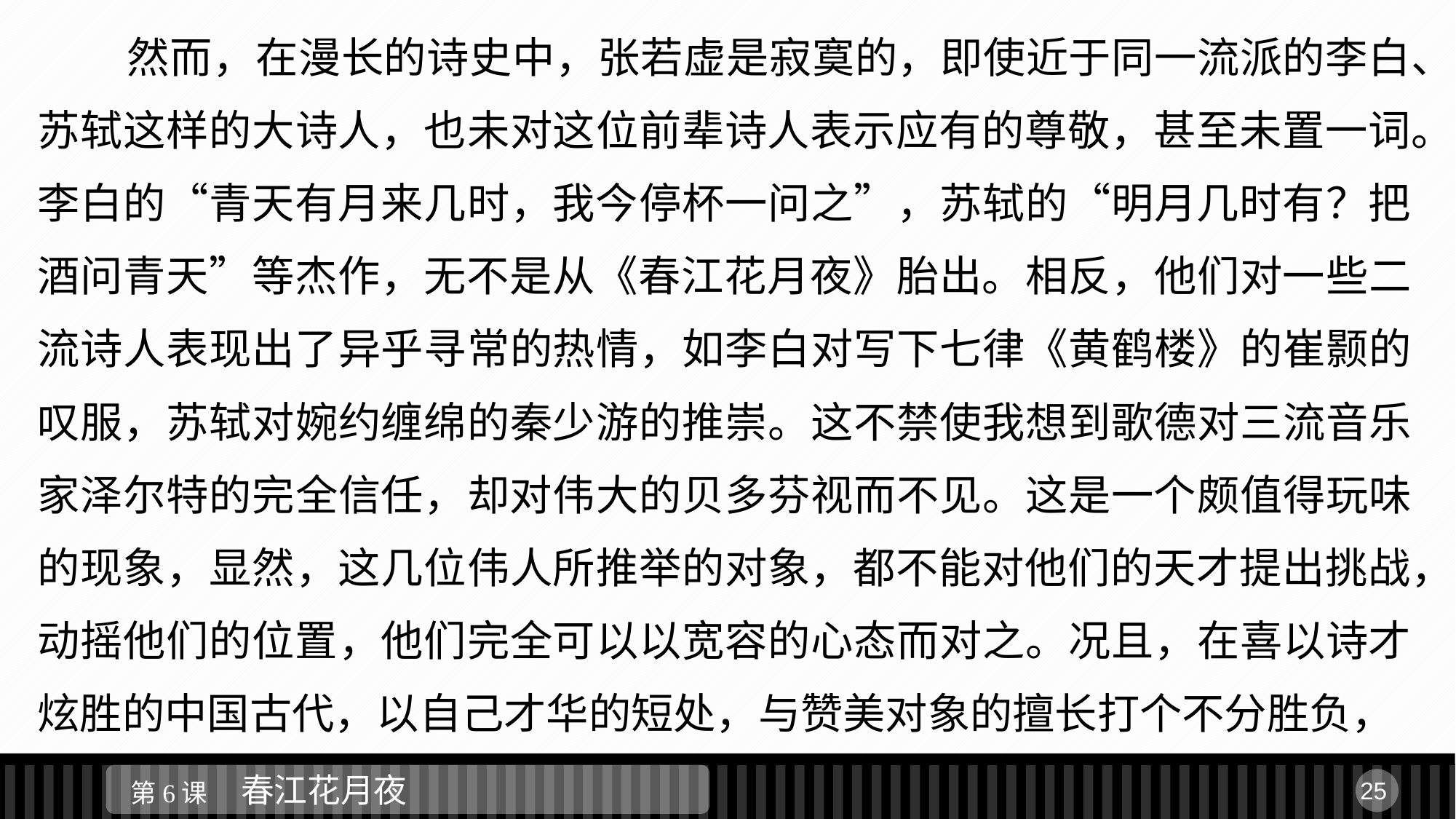

然而，在漫长的诗史中，张若虚是寂寞的，即使近于同一流派的李白、苏轼这样的大诗人，也未对这位前辈诗人表示应有的尊敬，甚至未置一词。李白的“青天有月来几时，我今停杯一问之”，苏轼的“明月几时有？把酒问青天”等杰作，无不是从《春江花月夜》胎出。相反，他们对一些二流诗人表现出了异乎寻常的热情，如李白对写下七律《黄鹤楼》的崔颢的叹服，苏轼对婉约缠绵的秦少游的推崇。这不禁使我想到歌德对三流音乐家泽尔特的完全信任，却对伟大的贝多芬视而不见。这是一个颇值得玩味的现象，显然，这几位伟人所推举的对象，都不能对他们的天才提出挑战，动摇他们的位置，他们完全可以以宽容的心态而对之。况且，在喜以诗才炫胜的中国古代，以自己才华的短处，与赞美对象的擅长打个不分胜负，